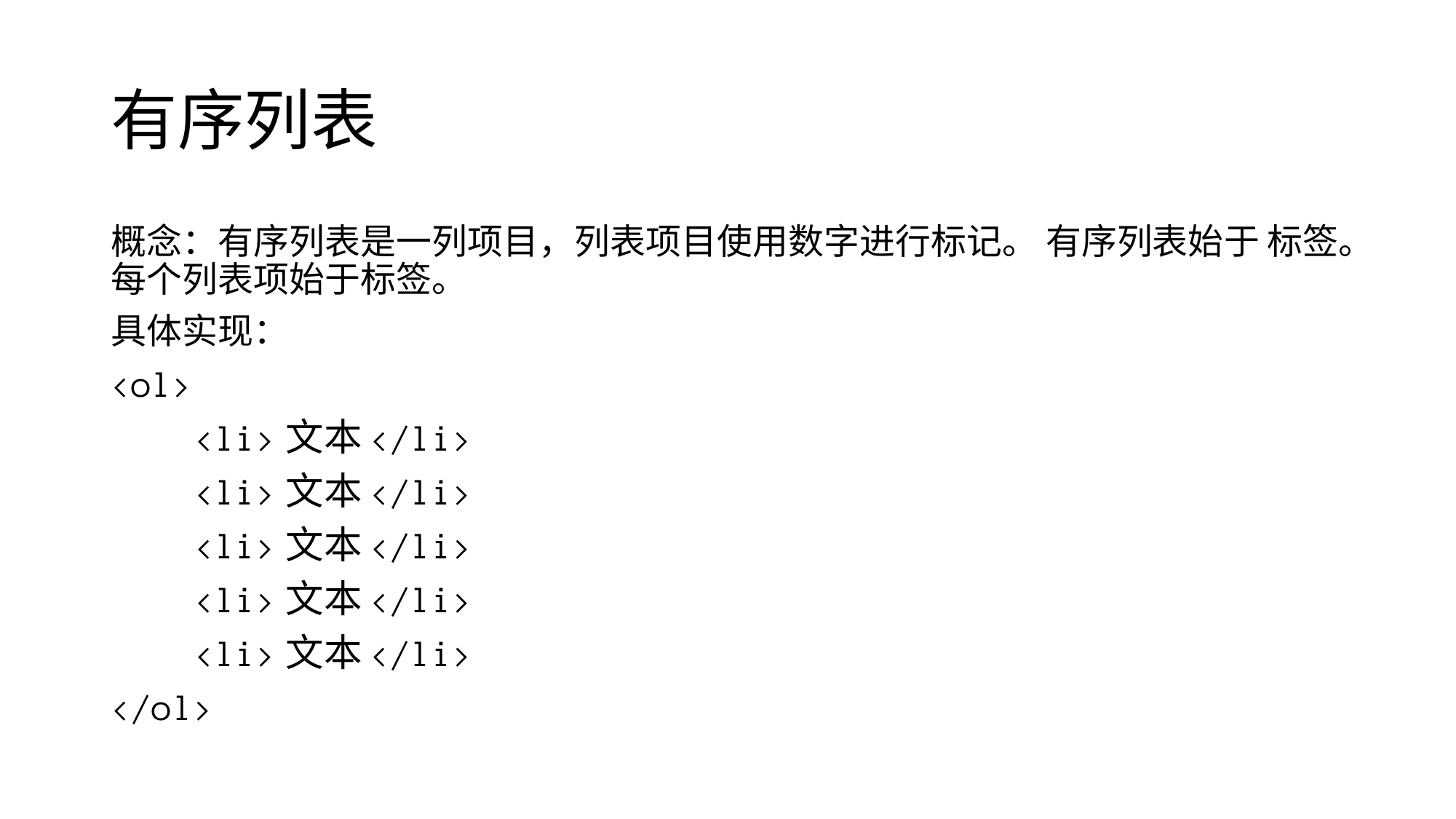

# 有序列表
概念：有序列表是一列项目，列表项目使用数字进行标记。 有序列表始于 标签。每个列表项始于标签。
具体实现：
<ol>
    <li>文本</li>
    <li>文本</li>
    <li>文本</li>
    <li>文本</li>
    <li>文本</li>
</ol>